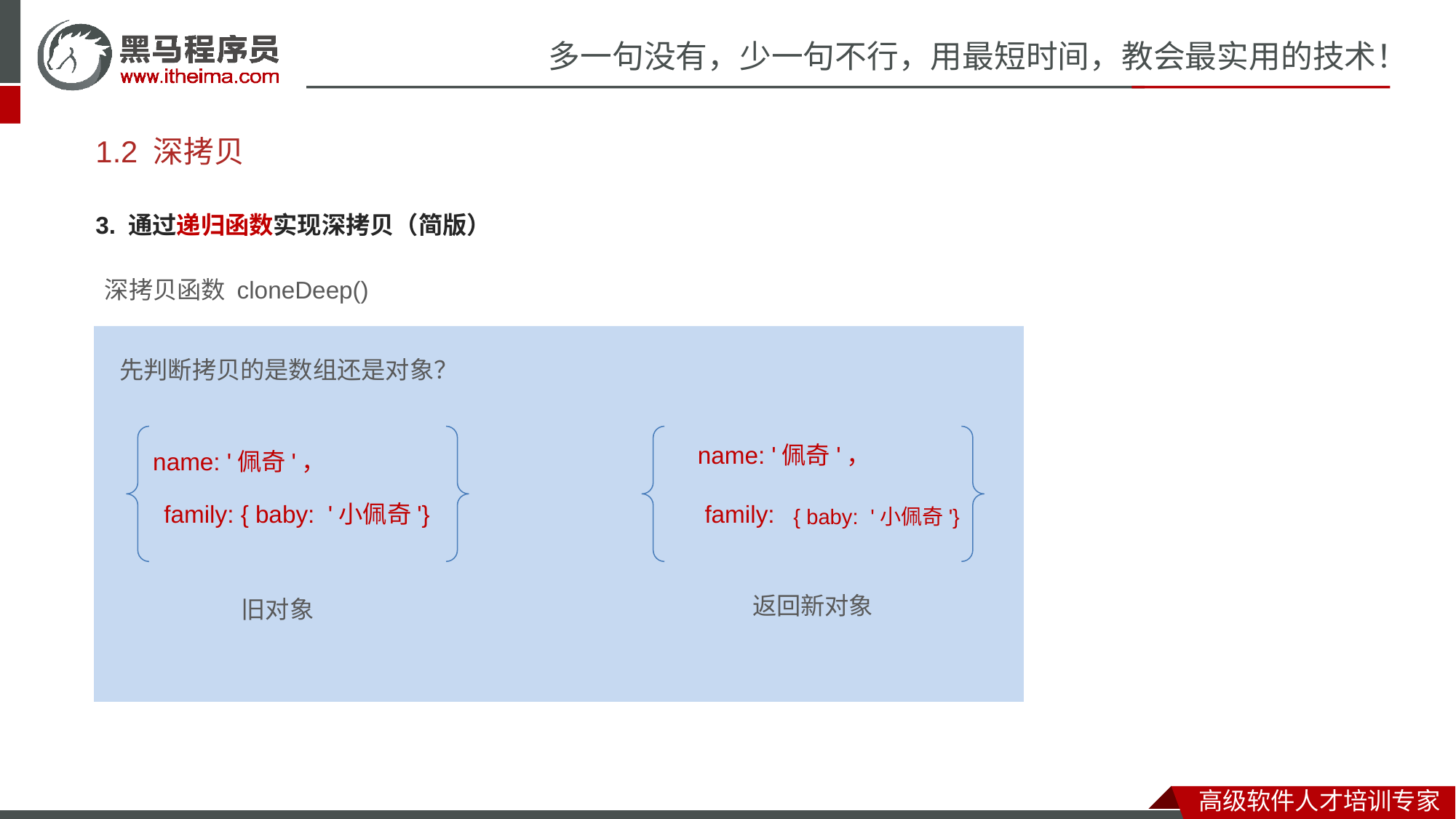

# 1.2 深拷贝
3. 通过递归函数实现深拷贝（简版）

深拷贝函数 cloneDeep()

先判断拷贝的是数组还是对象？

name: '佩奇'，

name: '佩奇'，
family: { baby:  '小佩奇'}
family:
{ baby:  '小佩奇'}
返回新对象
旧对象